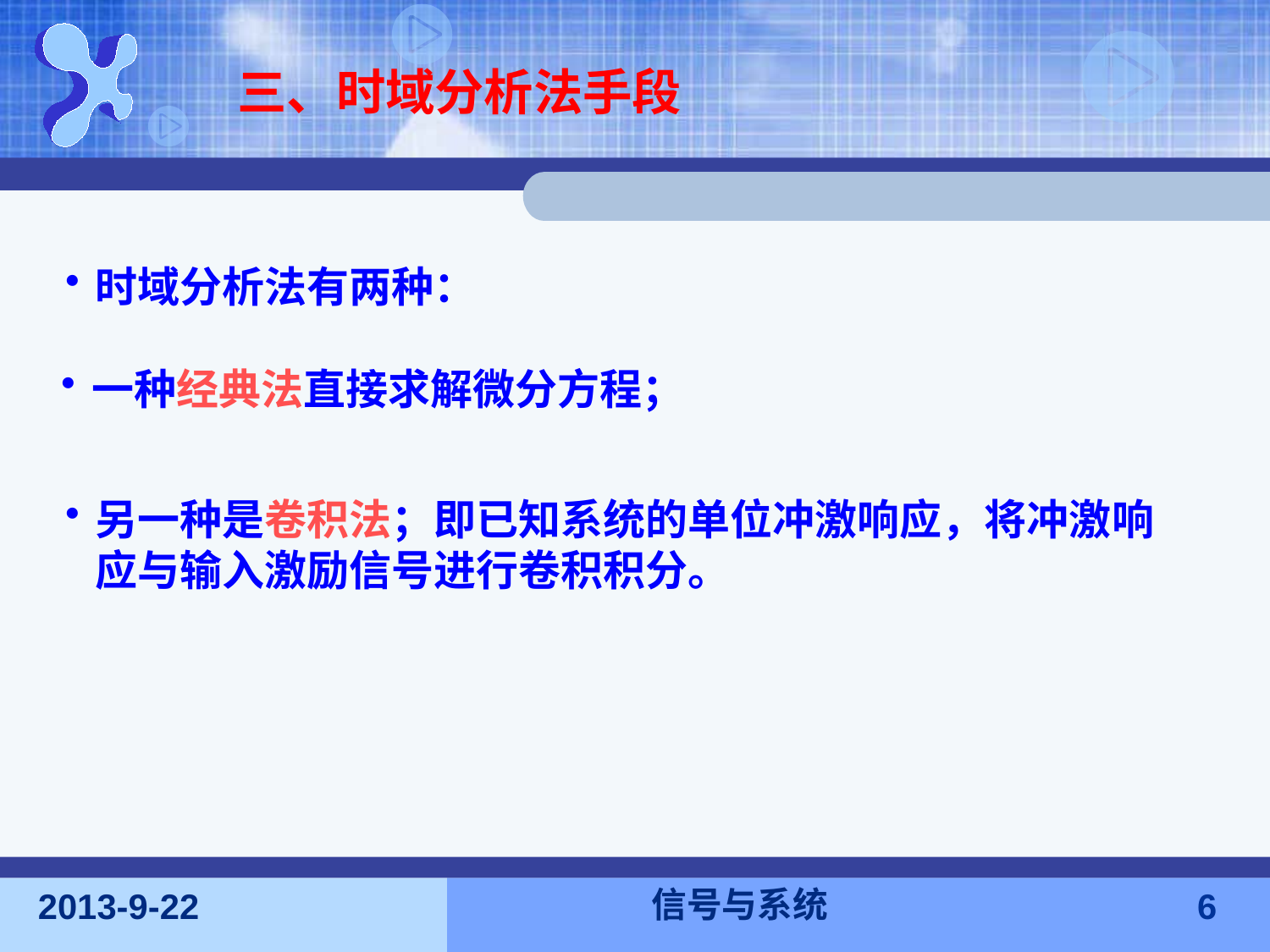

# 三、时域分析法手段
时域分析法有两种：
一种经典法直接求解微分方程；
另一种是卷积法；即已知系统的单位冲激响应，将冲激响应与输入激励信号进行卷积积分。
信号与系统
2013-9-22
6